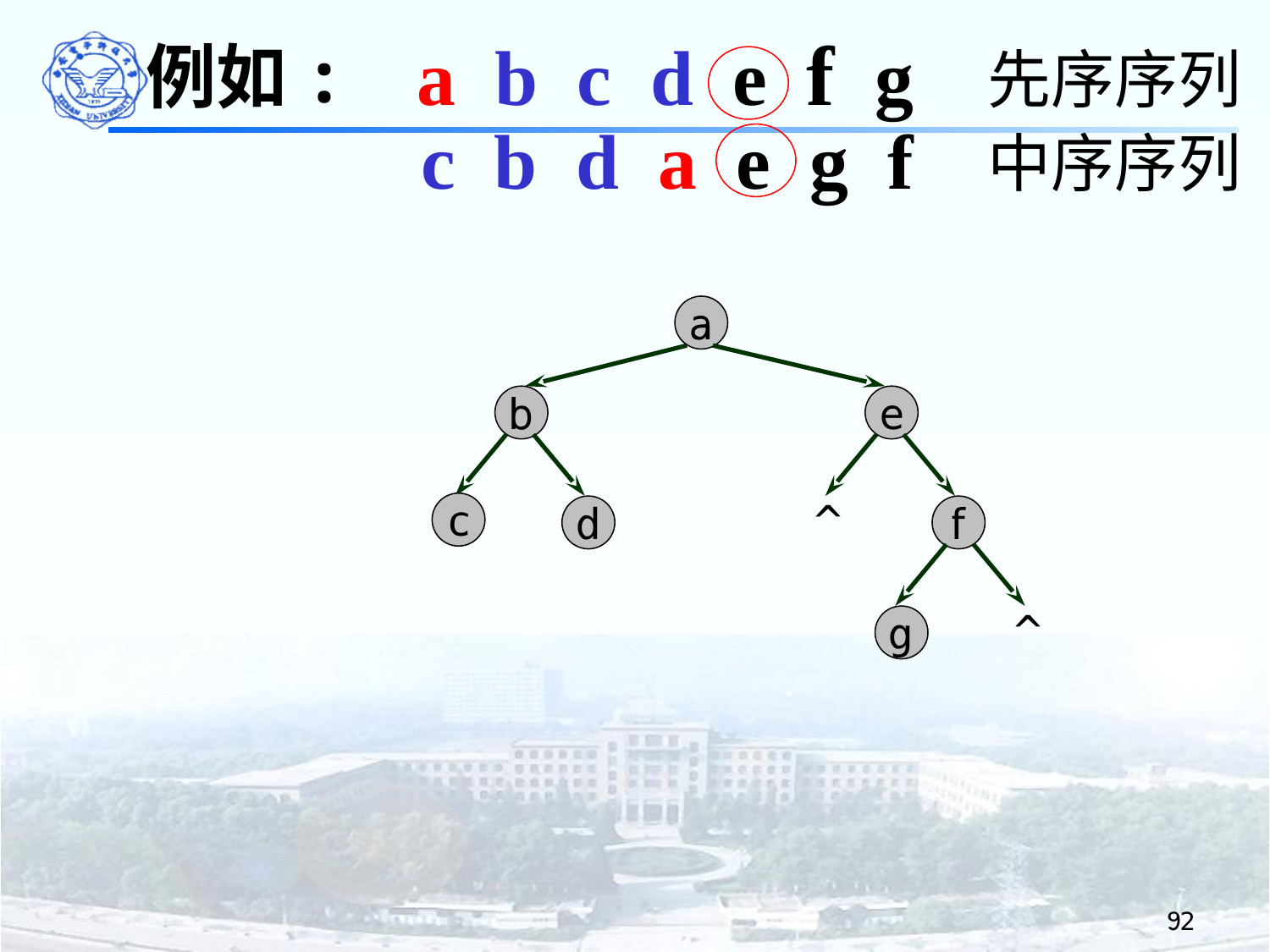

a  b  c  d  e  f  g
先序序列中序序列
例如:

c  b  d  a  e  g  f

a

b
e

c
^
d
f

^
g
92